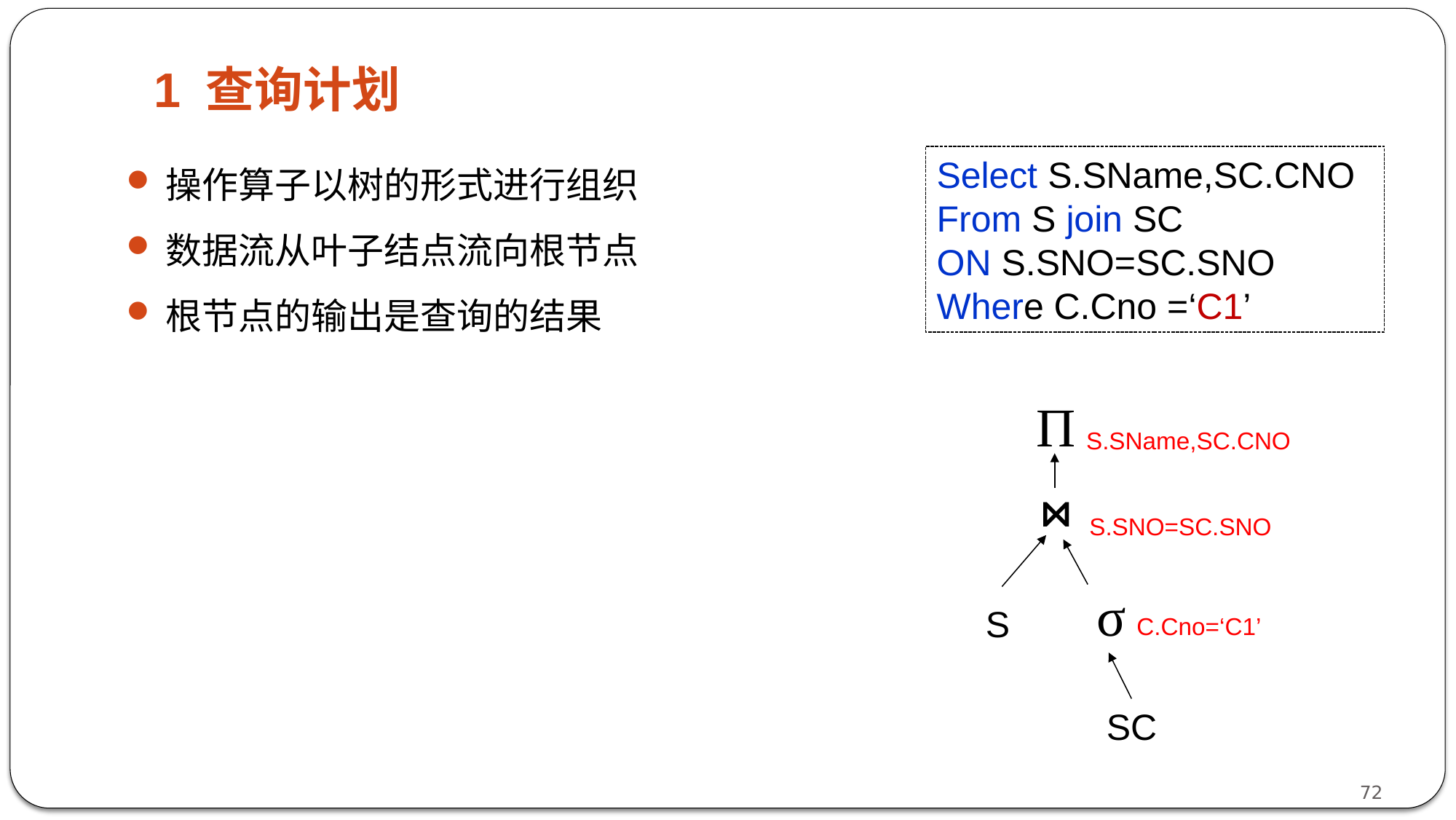

1 查询计划
操作算子以树的形式进行组织
数据流从叶子结点流向根节点
根节点的输出是查询的结果
Select S.SName,SC.CNO
From S join SC
ON S.SNO=SC.SNO
Where C.Cno =‘C1’
Π
S.SName,SC.CNO
⋈
S.SNO=SC.SNO
σ

S

C.Cno=‘C1’

SC
72